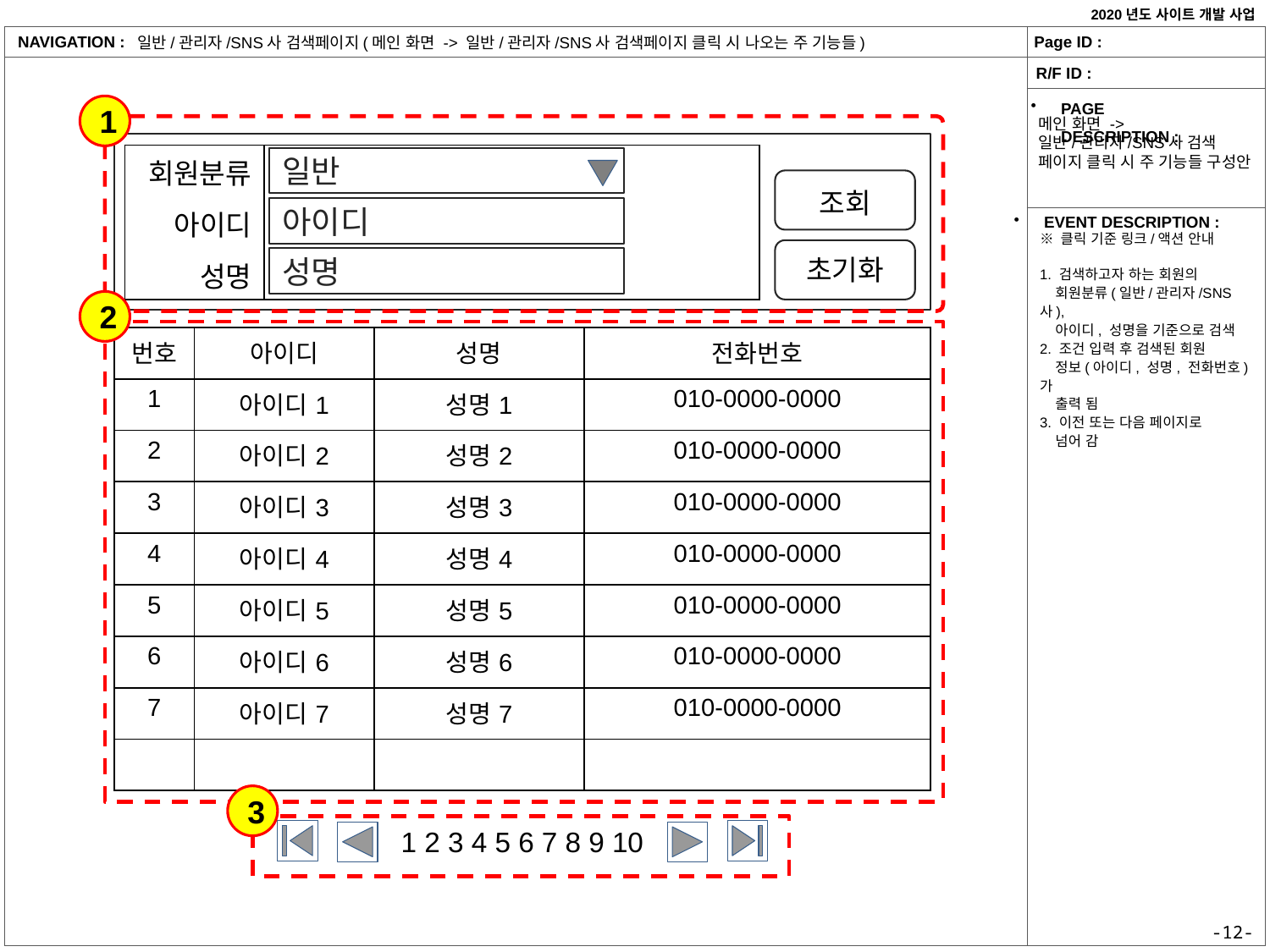

일반/관리자/SNS사 검색페이지(메인 화면 -> 일반/관리자/SNS사 검색페이지 클릭 시 나오는 주 기능들)
1
메인 화면 -> 일반/관리자/SNS사 검색 페이지 클릭 시 주 기능들 구성안

일반

조회

초기화
아이디
성명
| 회원분류 |  |
| --- | --- |
| 아이디 |  |
| 성명 |  |
※ 클릭 기준 링크/액션 안내
1. 검색하고자 하는 회원의
   회원분류(일반/관리자/SNS사),
   아이디, 성명을 기준으로 검색
2. 조건 입력 후 검색된 회원
   정보(아이디, 성명, 전화번호)가
   출력 됨
3. 이전 또는 다음 페이지로
   넘어 감
2

| 번호 | 아이디 | 성명 | 전화번호 |
| --- | --- | --- | --- |
| 1 | 아이디1 | 성명1 | 010-0000-0000 |
| 2 | 아이디2 | 성명2 | 010-0000-0000 |
| 3 | 아이디3 | 성명3 | 010-0000-0000 |
| 4 | 아이디4 | 성명4 | 010-0000-0000 |
| 5 | 아이디5 | 성명5 | 010-0000-0000 |
| 6 | 아이디6 | 성명6 | 010-0000-0000 |
| 7 | 아이디7 | 성명7 | 010-0000-0000 |
|  |  |  |  |
3

1 2 3 4 5 6 7 8 9 10